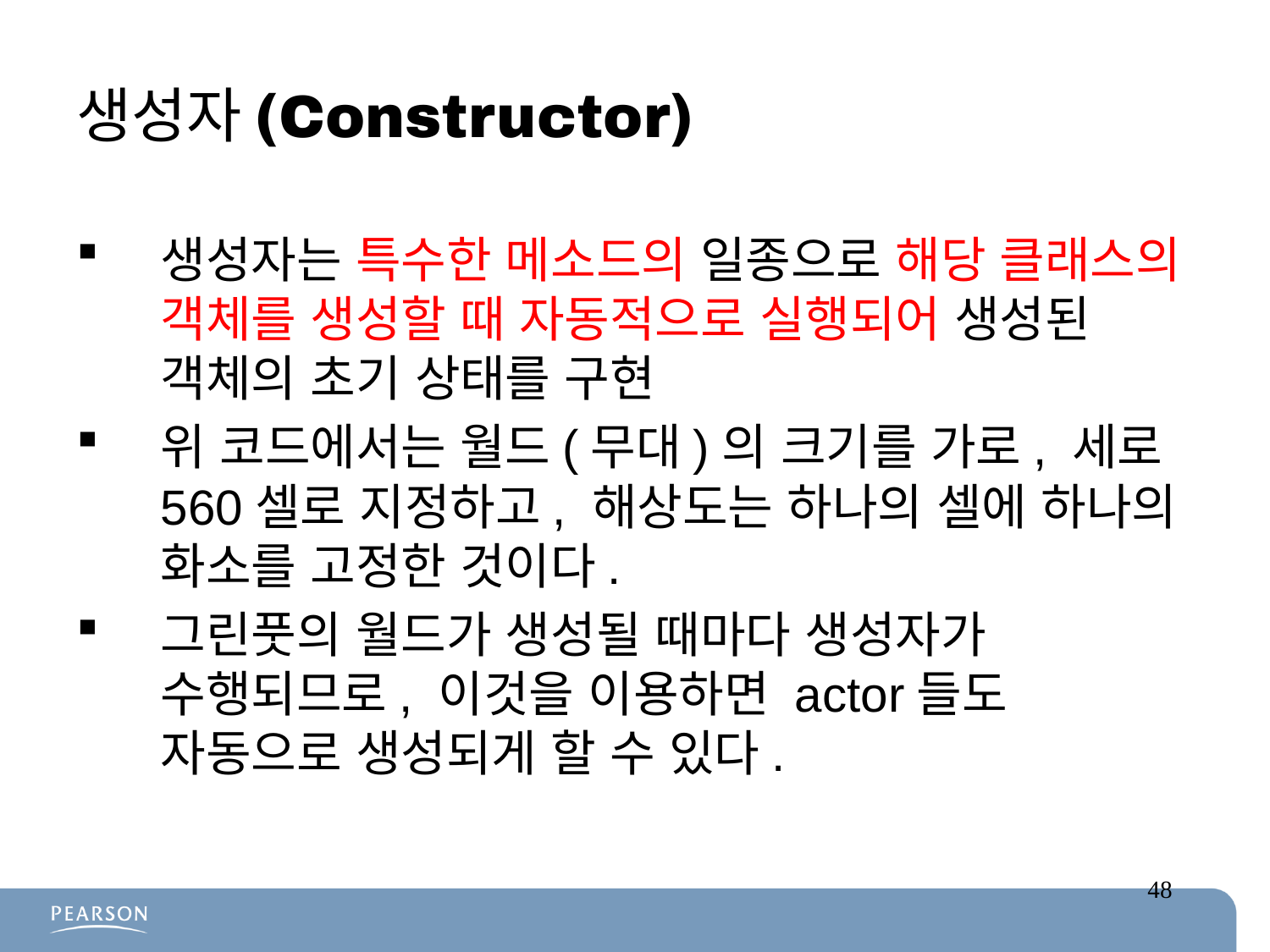

# 생성자(Constructor)
생성자는 특수한 메소드의 일종으로 해당 클래스의 객체를 생성할 때 자동적으로 실행되어 생성된 객체의 초기 상태를 구현
위 코드에서는 월드(무대)의 크기를 가로, 세로 560셀로 지정하고, 해상도는 하나의 셀에 하나의 화소를 고정한 것이다.
그린풋의 월드가 생성될 때마다 생성자가 수행되므로, 이것을 이용하면 actor들도 자동으로 생성되게 할 수 있다.
48